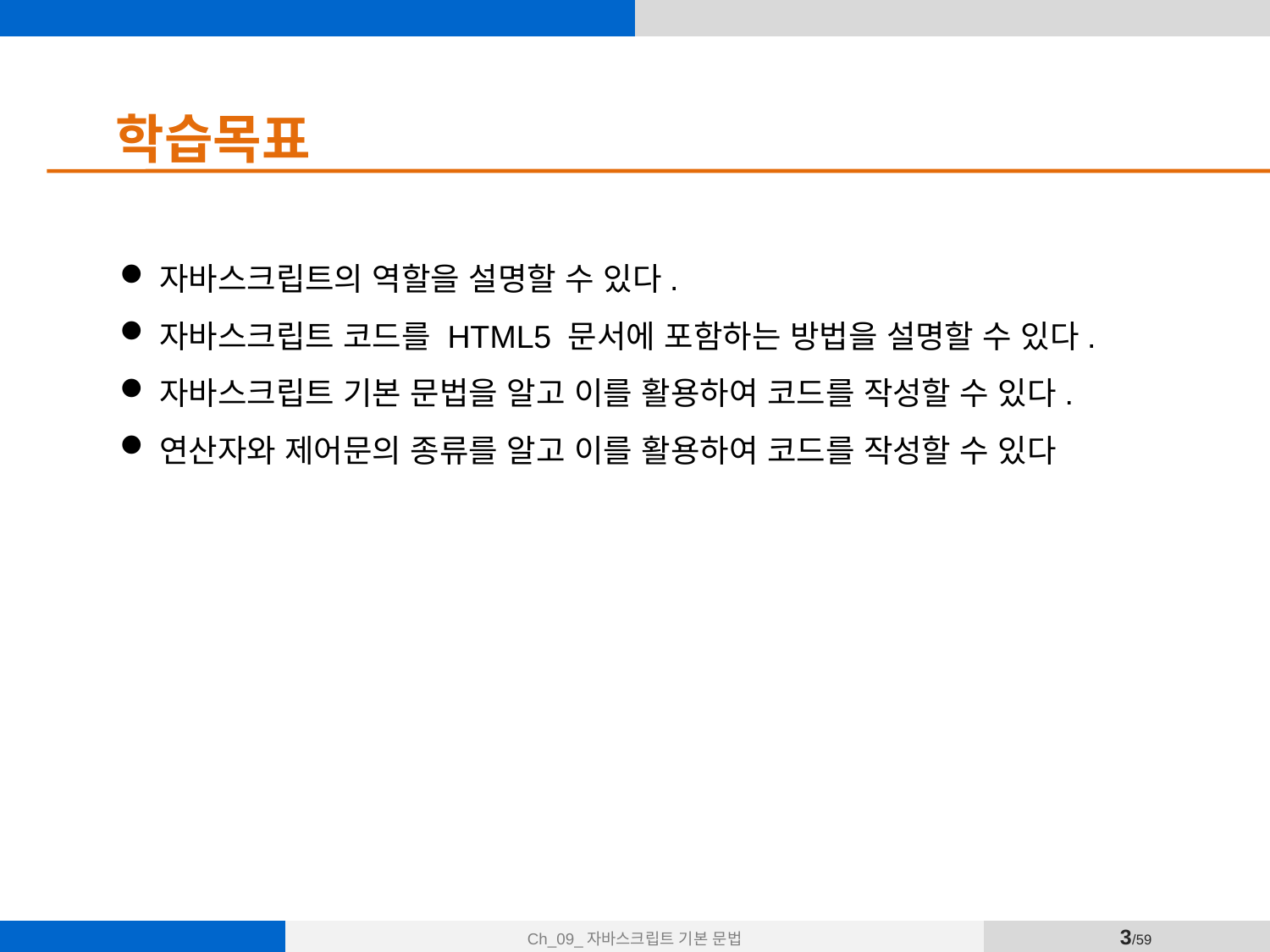

학습목표

자바스크립트의 역할을 설명할 수 있다.
자바스크립트 코드를 HTML5 문서에 포함하는 방법을 설명할 수 있다.
자바스크립트 기본 문법을 알고 이를 활용하여 코드를 작성할 수 있다.
연산자와 제어문의 종류를 알고 이를 활용하여 코드를 작성할 수 있다